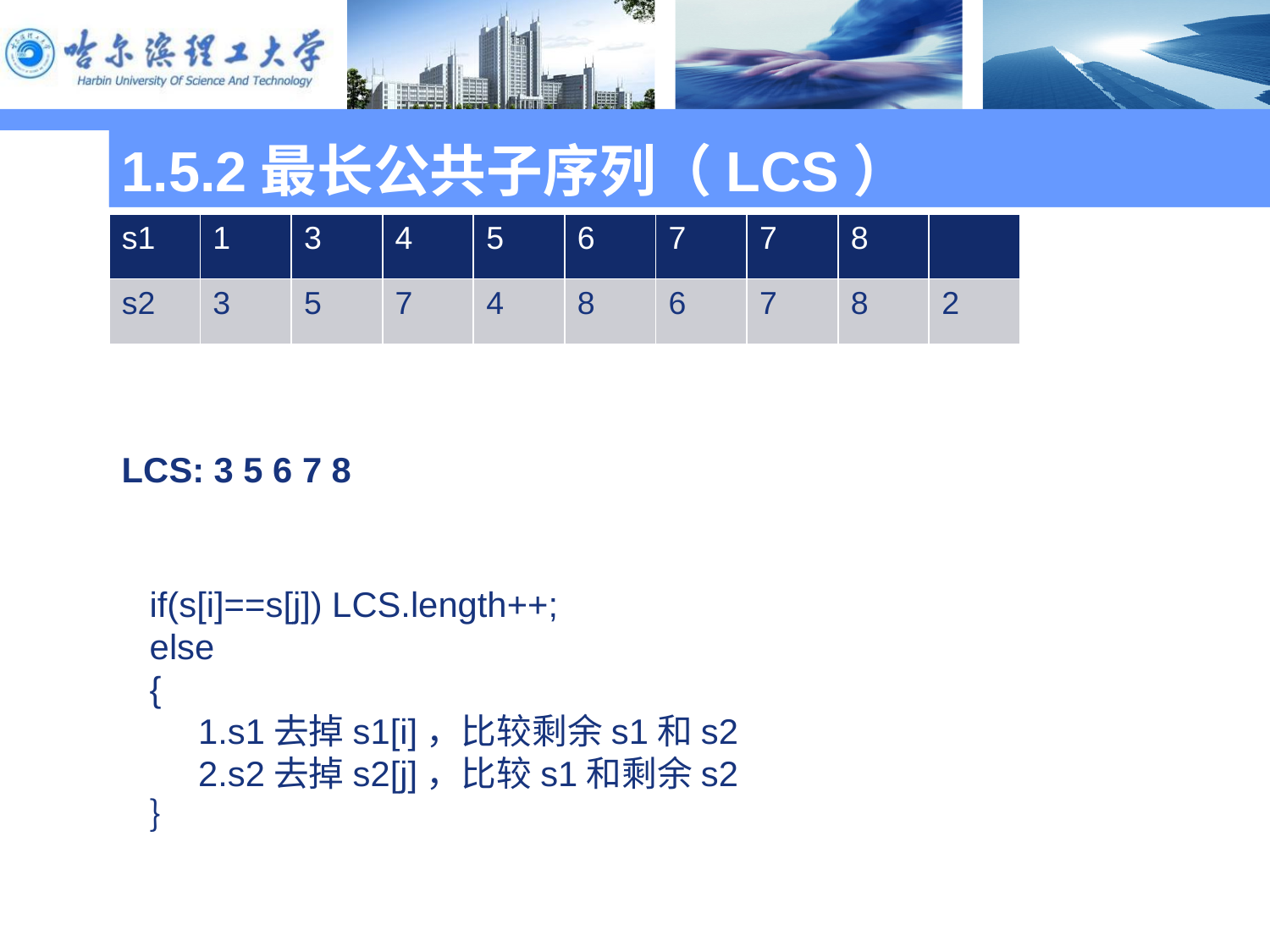

1.5.2最长公共子序列（LCS）
| s1 | 1 | 3 | 4 | 5 | 6 | 7 | 7 | 8 |  |
| --- | --- | --- | --- | --- | --- | --- | --- | --- | --- |
| s2 | 3 | 5 | 7 | 4 | 8 | 6 | 7 | 8 | 2 |
LCS: 3 5 6 7 8
if(s[i]==s[j]) LCS.length++;
else
{
     1.s1去掉s1[i]，比较剩余s1和s2
     2.s2去掉s2[j]，比较s1和剩余s2
｝